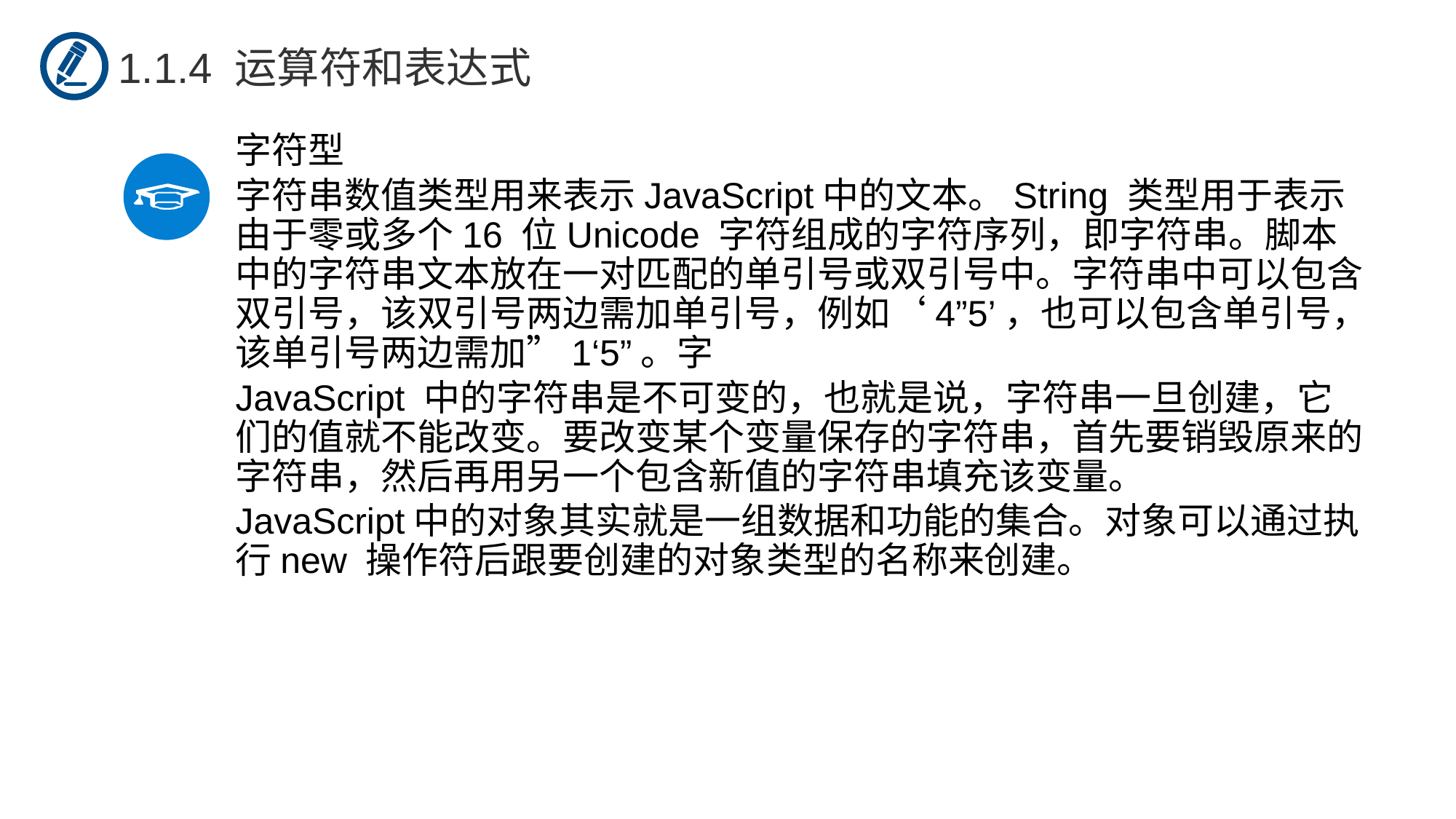

1.1.4 运算符和表达式
字符型
字符串数值类型用来表示JavaScript中的文本。String 类型用于表示由于零或多个16 位Unicode 字符组成的字符序列，即字符串。脚本中的字符串文本放在一对匹配的单引号或双引号中。字符串中可以包含双引号，该双引号两边需加单引号，例如‘4”5’，也可以包含单引号，该单引号两边需加”1‘5”。字
JavaScript 中的字符串是不可变的，也就是说，字符串一旦创建，它们的值就不能改变。要改变某个变量保存的字符串，首先要销毁原来的字符串，然后再用另一个包含新值的字符串填充该变量。
JavaScript中的对象其实就是一组数据和功能的集合。对象可以通过执行new 操作符后跟要创建的对象类型的名称来创建。